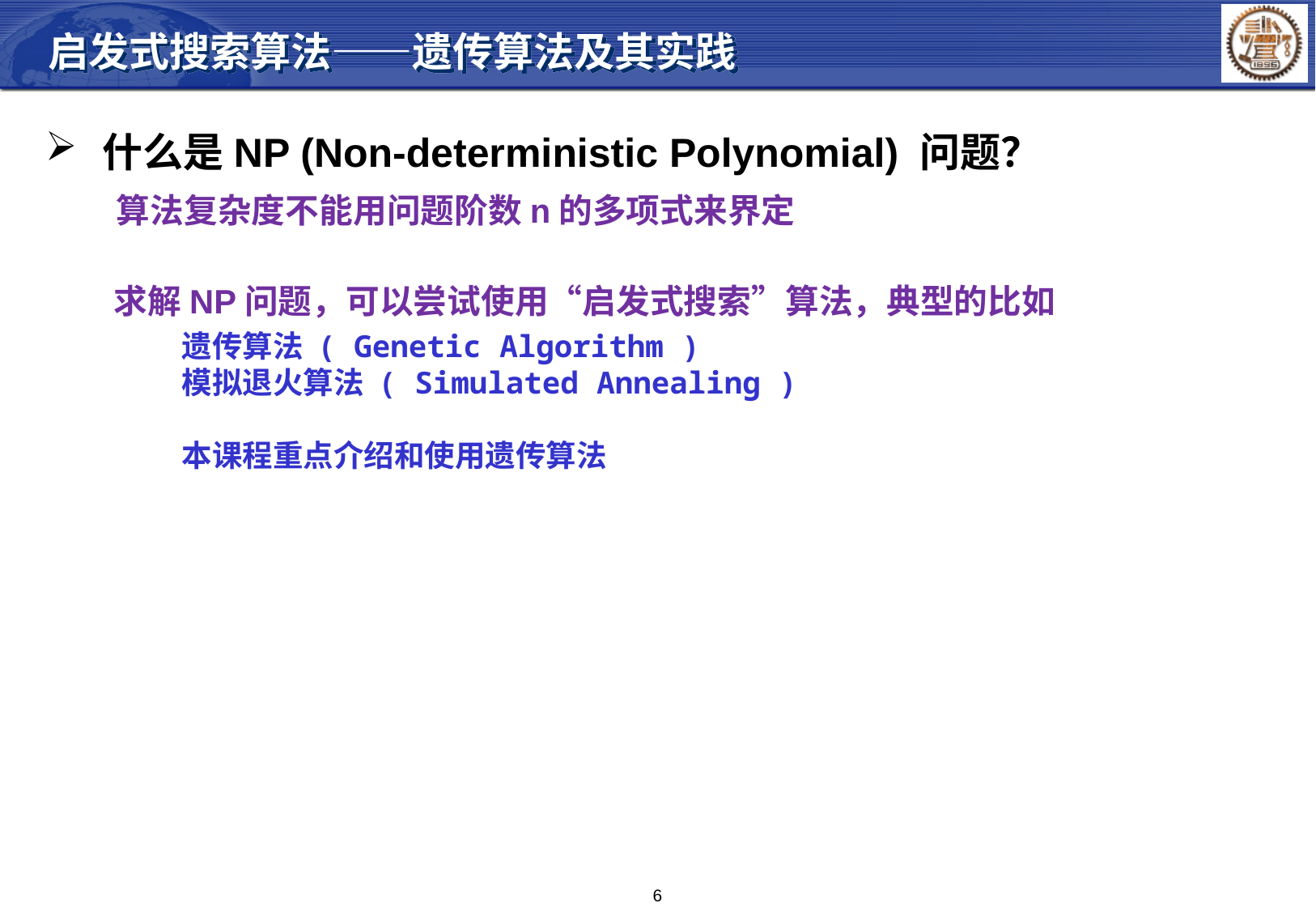

启发式搜索算法——遗传算法及其实践
 什么是NP (Non-deterministic Polynomial) 问题？
算法复杂度不能用问题阶数n的多项式来界定
求解NP问题，可以尝试使用“启发式搜索”算法，典型的比如
遗传算法 ( Genetic Algorithm )
模拟退火算法 ( Simulated Annealing )

本课程重点介绍和使用遗传算法
6